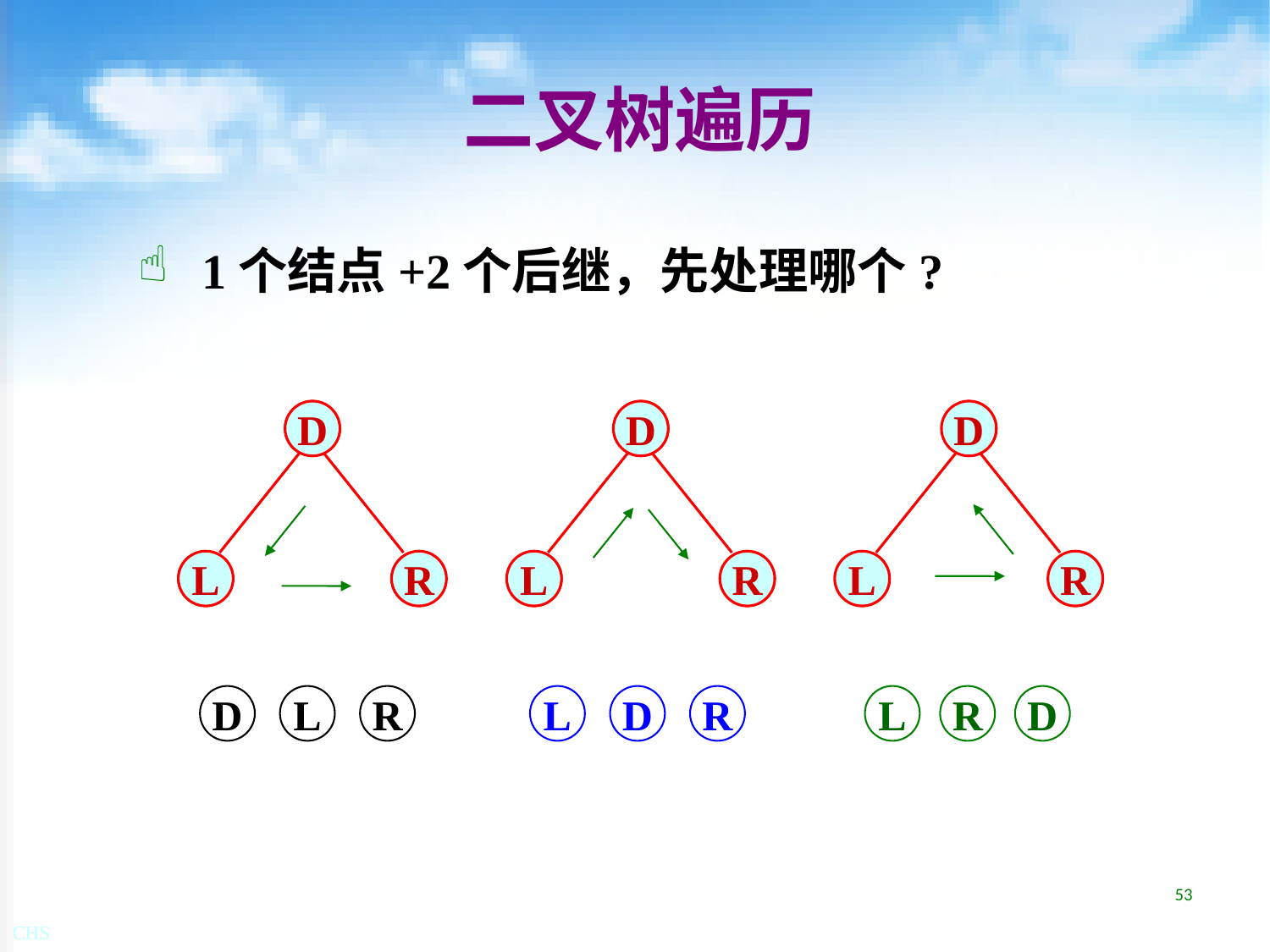

# 二叉树遍历
 1个结点+2个后继，先处理哪个?
D
D
D
D
D
D

L
L
R
R
L
L
R
R
L
L
R
R

D
L
R
L
D
R
L
R
D
53